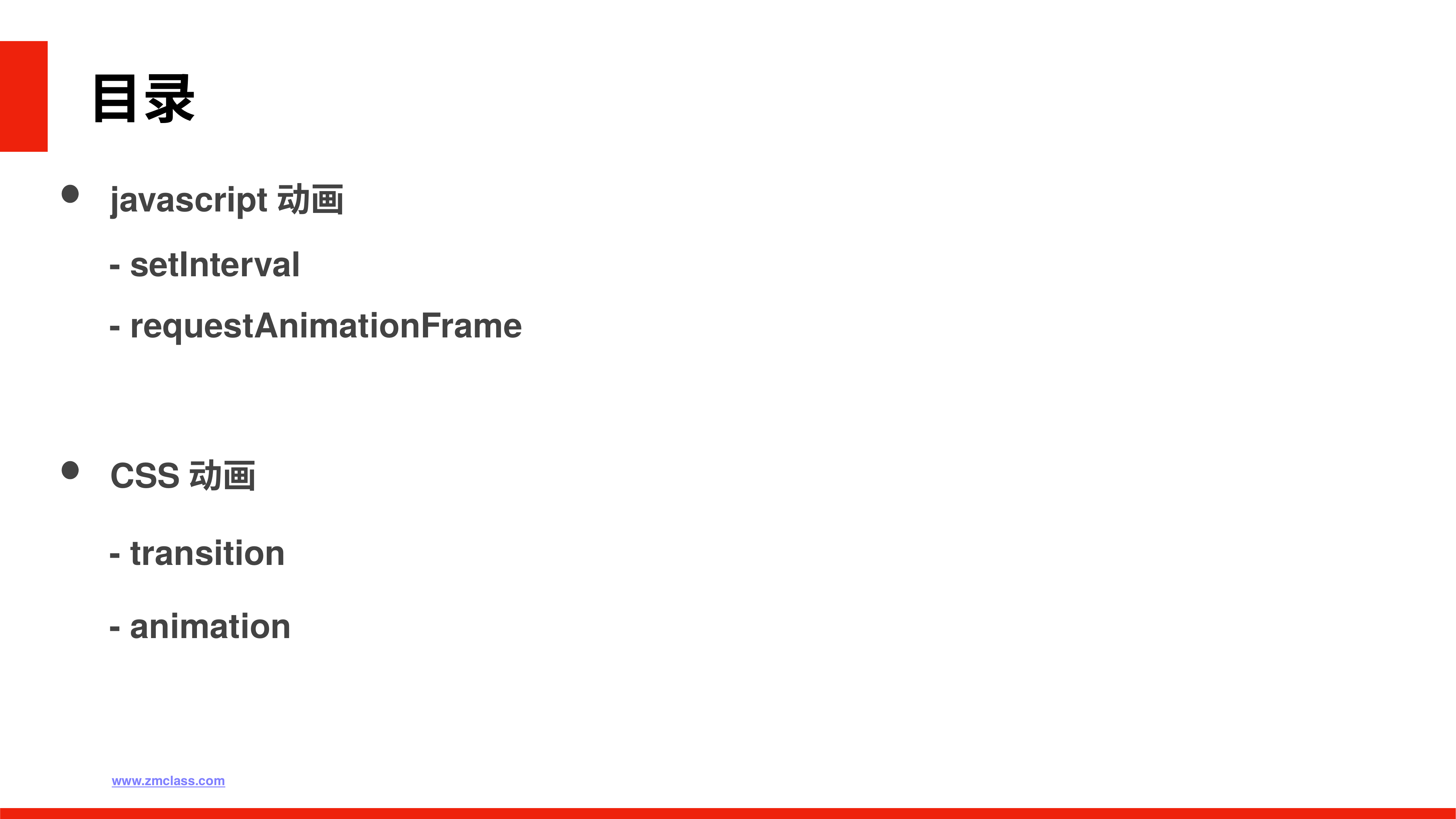

目录
javascript动画

 - setInterval
 - requestAnimationFrame
CSS动画

 - transition
 - animation
追梦课堂   临汾首家专业的web前端培训机构                                                          www.zmclass.com
2